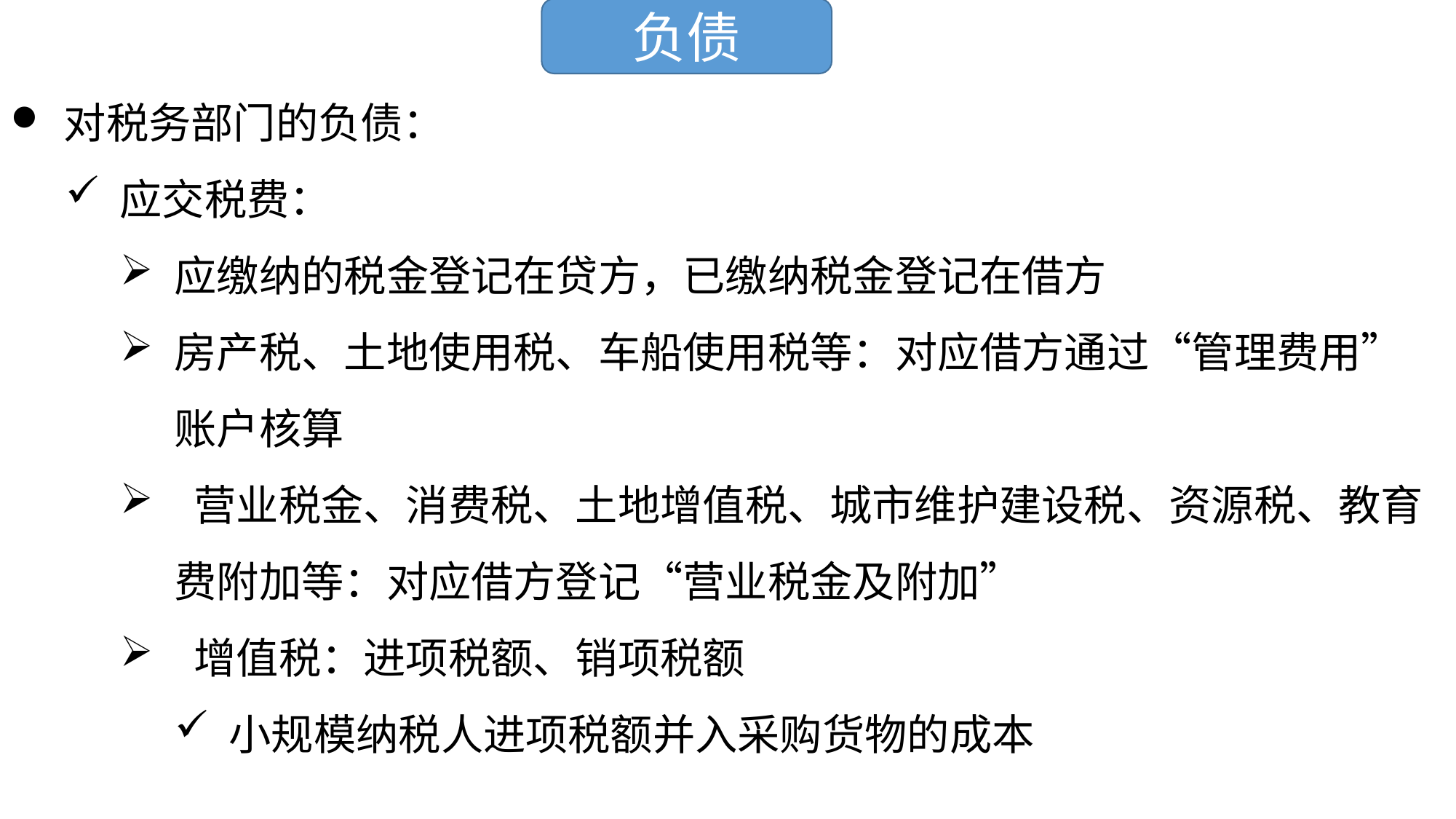

负债
 对税务部门的负债：
应交税费：
应缴纳的税金登记在贷方，已缴纳税金登记在借方
房产税、土地使用税、车船使用税等：对应借方通过“管理费用”账户核算
 营业税金、消费税、土地增值税、城市维护建设税、资源税、教育费附加等：对应借方登记“营业税金及附加”
 增值税：进项税额、销项税额
小规模纳税人进项税额并入采购货物的成本